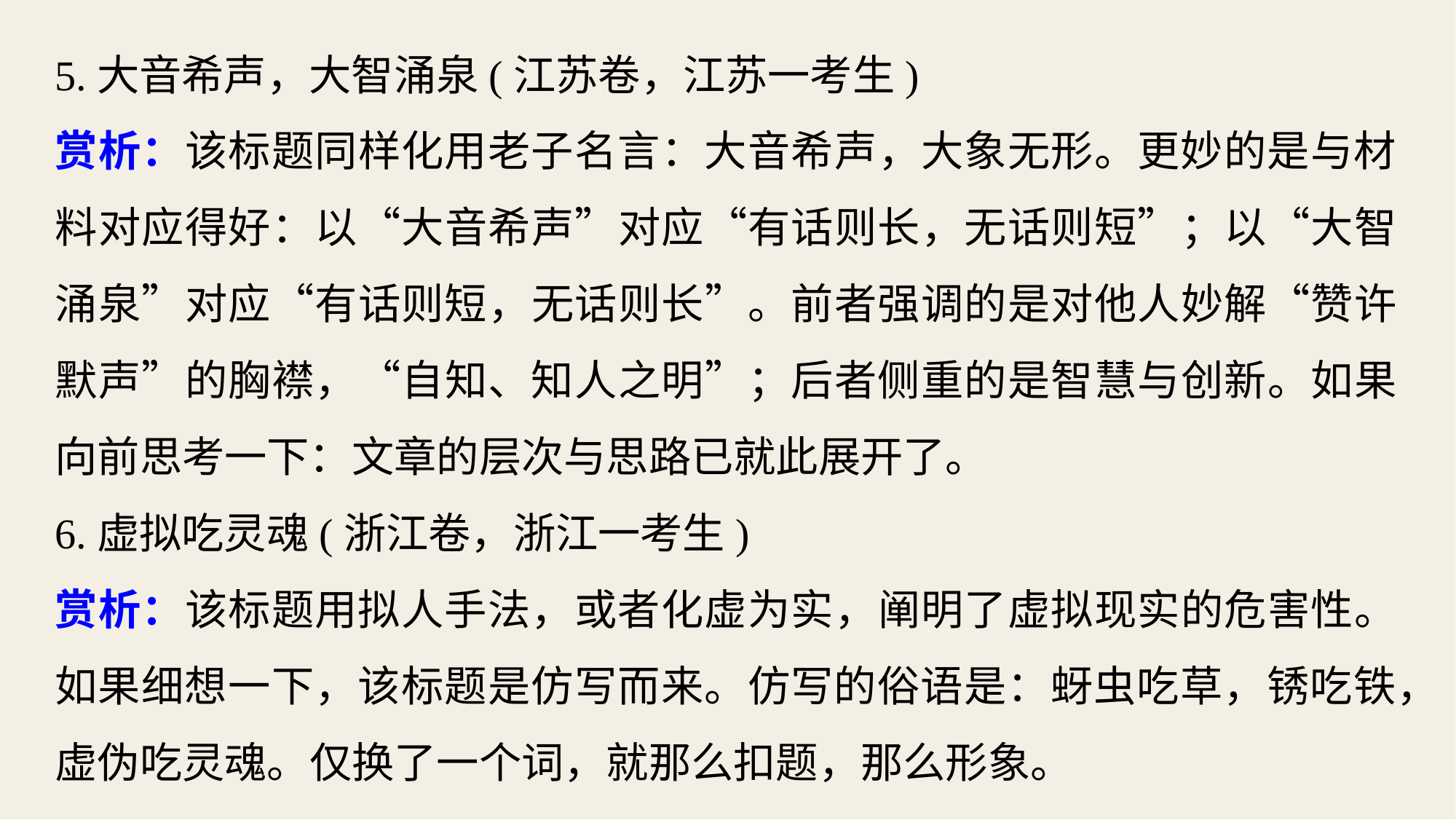

5.大音希声，大智涌泉(江苏卷，江苏一考生)
赏析：该标题同样化用老子名言：大音希声，大象无形。更妙的是与材料对应得好：以“大音希声”对应“有话则长，无话则短”；以“大智涌泉”对应“有话则短，无话则长”。前者强调的是对他人妙解“赞许默声”的胸襟，“自知、知人之明”；后者侧重的是智慧与创新。如果向前思考一下：文章的层次与思路已就此展开了。
6.虚拟吃灵魂(浙江卷，浙江一考生)
赏析：该标题用拟人手法，或者化虚为实，阐明了虚拟现实的危害性。如果细想一下，该标题是仿写而来。仿写的俗语是：蚜虫吃草，锈吃铁，虚伪吃灵魂。仅换了一个词，就那么扣题，那么形象。